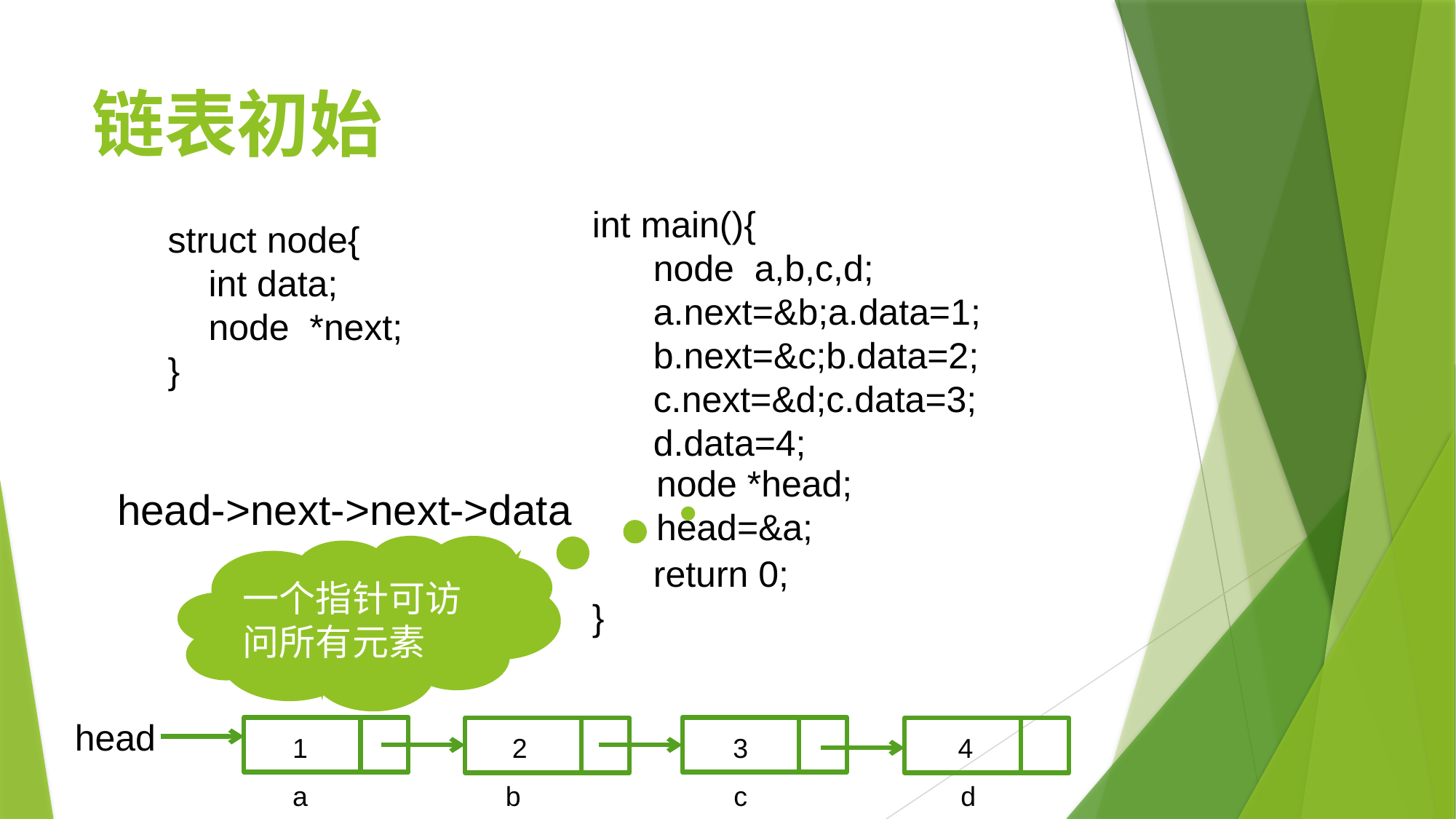

# 链表初始
int main(){
      node  a,b,c,d;
      a.next=&b;a.data=1;
      b.next=&c;b.data=2;
      c.next=&d;c.data=3;
      d.data=4;

      return 0;
}
struct node{
    int data;
    node  *next;
}
node *head;
head=&a;
head->next->next->data
一个指针可访问所有元素
head

1
2
3
4
a                          b                            c                            d